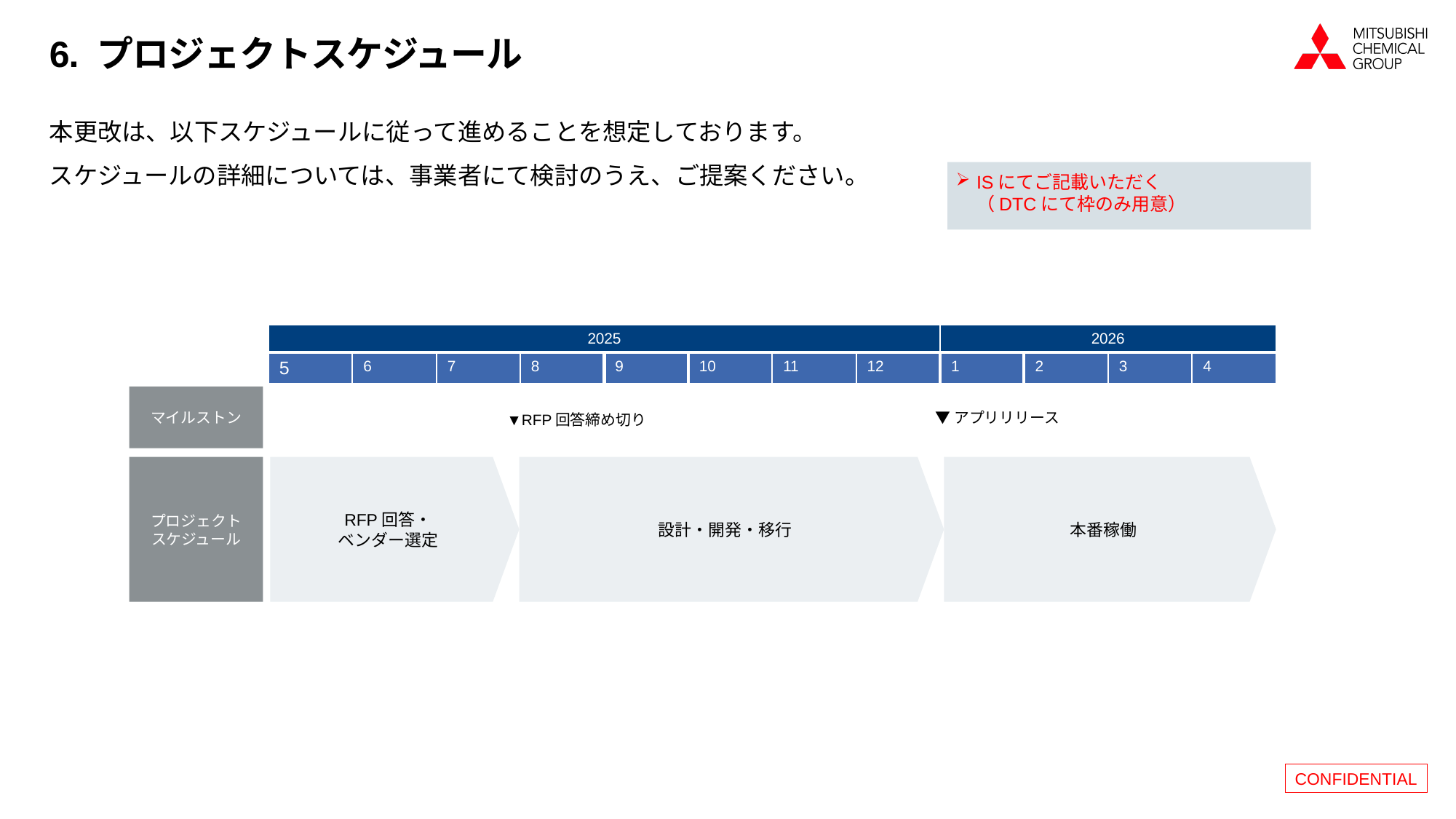

# 6. プロジェクトスケジュール
本更改は、以下スケジュールに従って進めることを想定しております。
スケジュールの詳細については、事業者にて検討のうえ、ご提案ください。
ISにてご記載いただく
（DTCにて枠のみ用意）
| 2025 |  |  |  |  |  |  |  | 2026 |  |  |  |
| --- | --- | --- | --- | --- | --- | --- | --- | --- | --- | --- | --- |
| 5 | 6 | 7 | 8 | 9 | 10 | 11 | 12 | 1 | 2 | 3 | 4 |
マイルストン
▼アプリリリース
▼RFP回答締め切り
RFP回答・
ベンダー選定
設計・開発・移行
本番稼働
プロジェクト
スケジュール